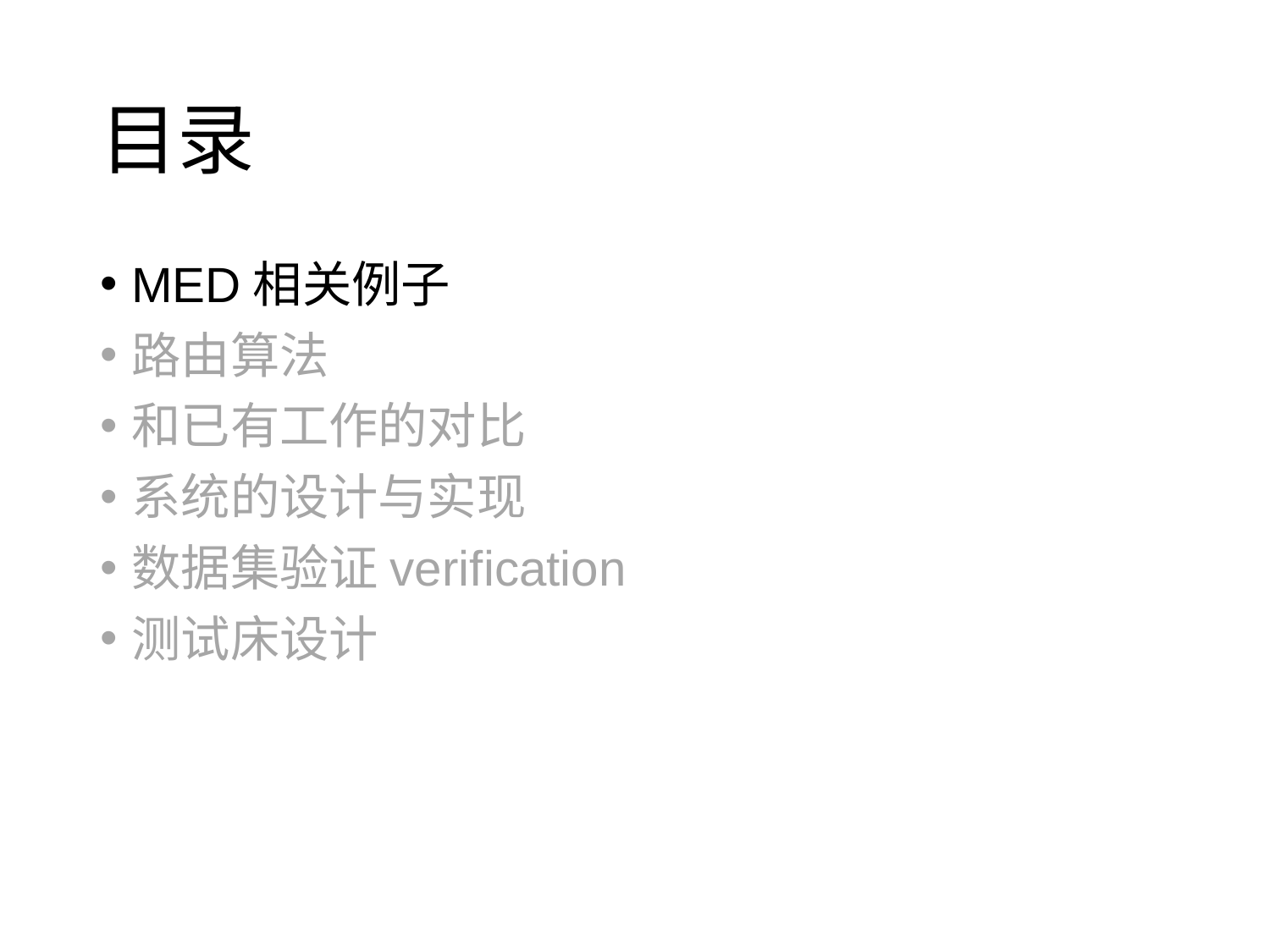

# 目录
MED相关例子
路由算法
和已有工作的对比
系统的设计与实现
数据集验证verification
测试床设计